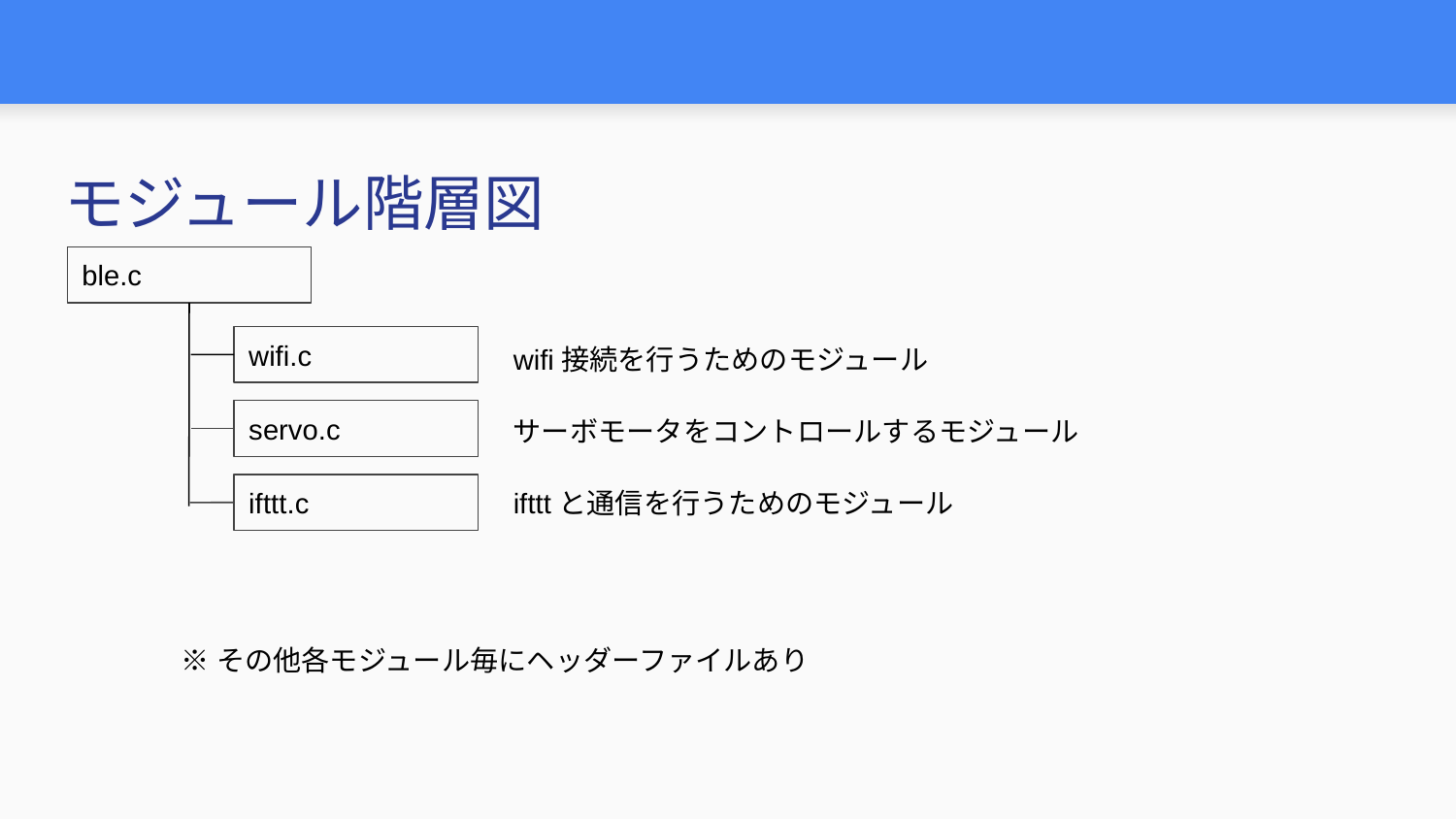

#
モジュール階層図
ble.c
wifi.c
wifi接続を行うためのモジュール
サーボモータをコントロールするモジュール
servo.c
iftttと通信を行うためのモジュール
ifttt.c
※その他各モジュール毎にヘッダーファイルあり